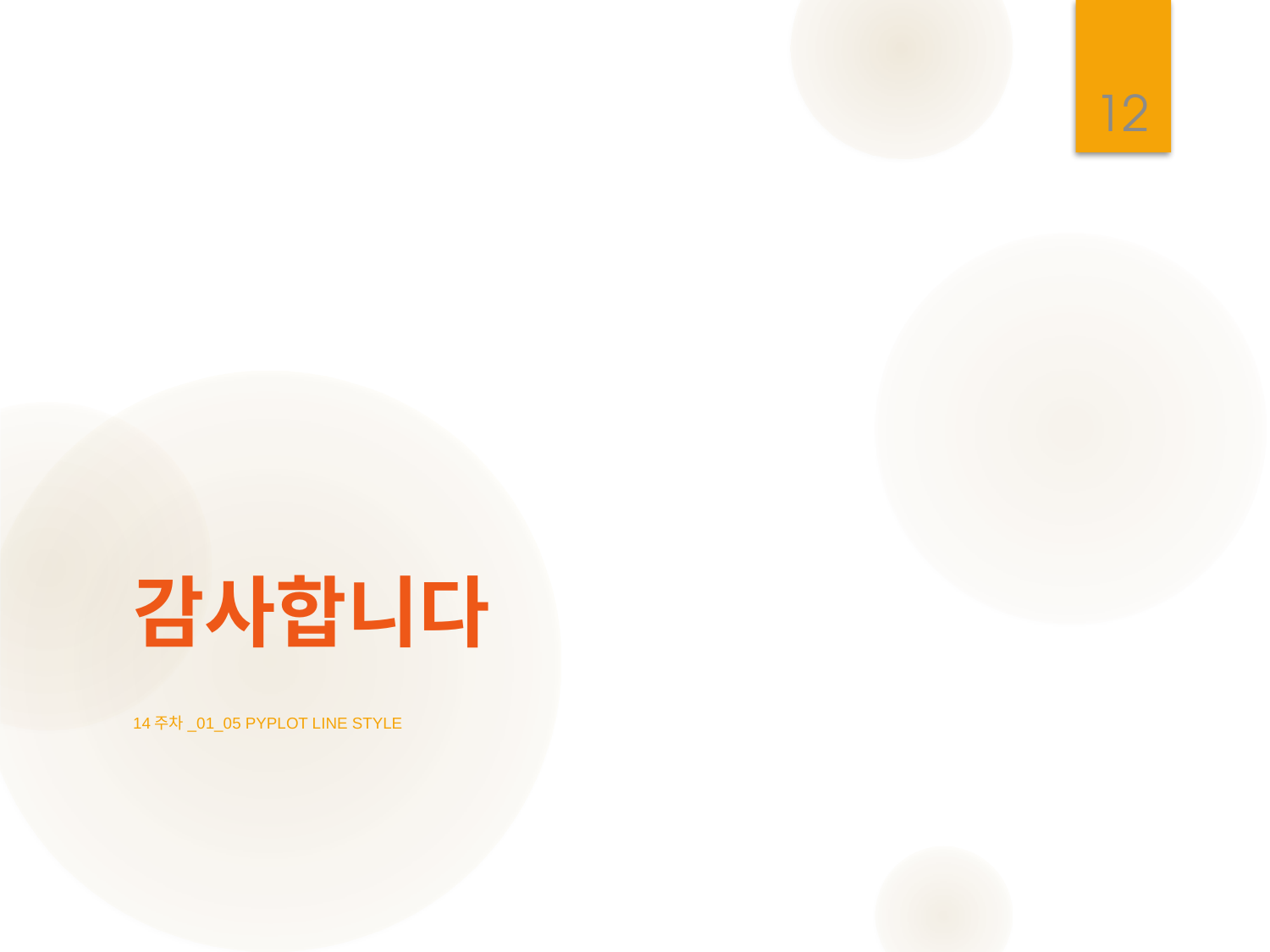

12
# 감사합니다
14주차_01_05 pyplot line style